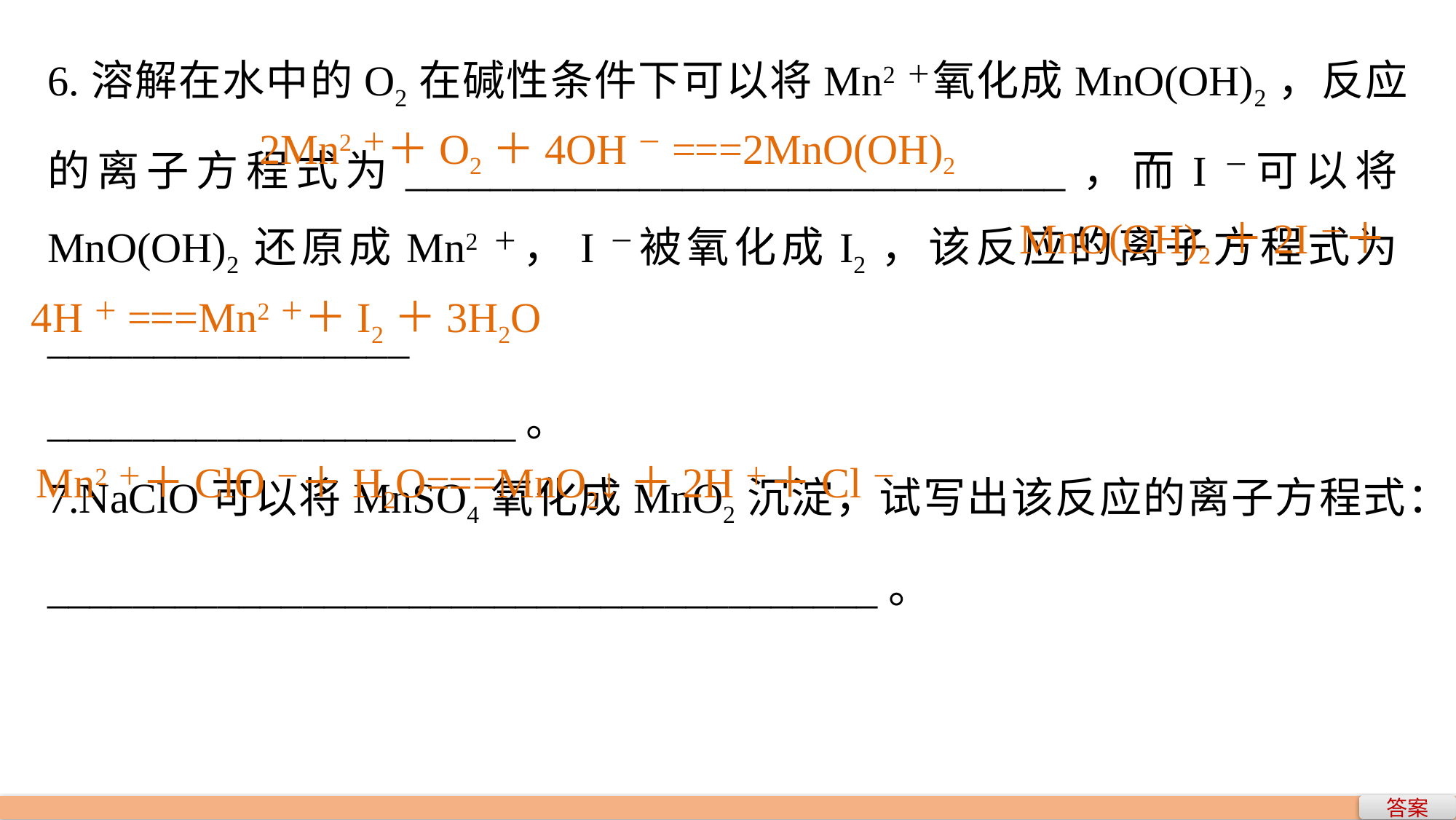

6.溶解在水中的O2在碱性条件下可以将Mn2＋氧化成MnO(OH)2，反应的离子方程式为_______________________________，而I－可以将MnO(OH)2还原成Mn2＋，I－被氧化成I2，该反应的离子方程式为_________________
______________________。
7.NaClO可以将MnSO4氧化成MnO2沉淀，试写出该反应的离子方程式：
_______________________________________。
2Mn2＋＋O2＋4OH－===2MnO(OH)2
MnO(OH)2＋2I－＋
4H＋===Mn2＋＋I2＋3H2O
Mn2＋＋ClO－＋H2O===MnO2↓＋2H＋＋Cl－
答案